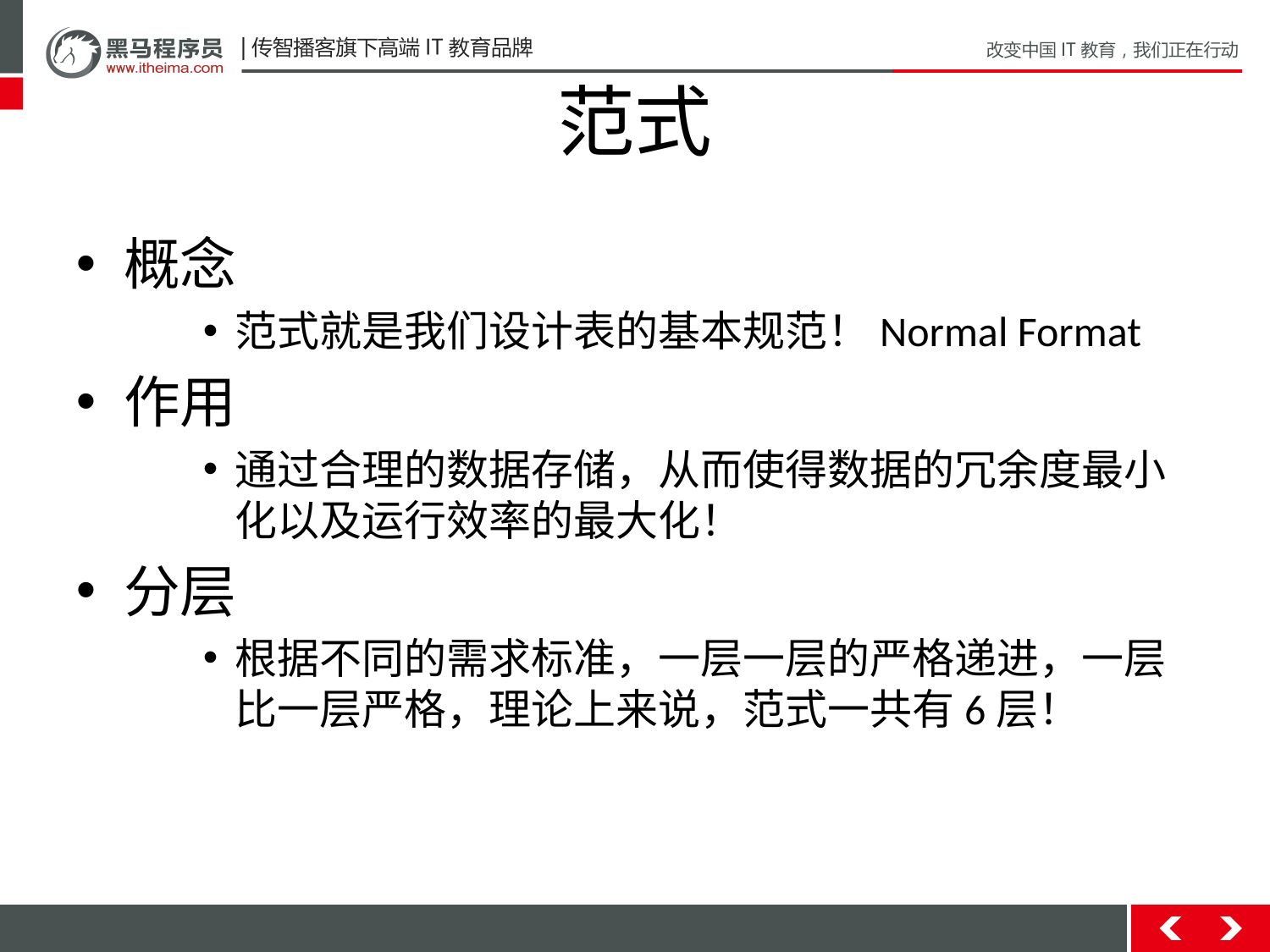

# 范式
概念
范式就是我们设计表的基本规范！Normal Format
作用
通过合理的数据存储，从而使得数据的冗余度最小化以及运行效率的最大化！
分层
根据不同的需求标准，一层一层的严格递进，一层比一层严格，理论上来说，范式一共有6层！